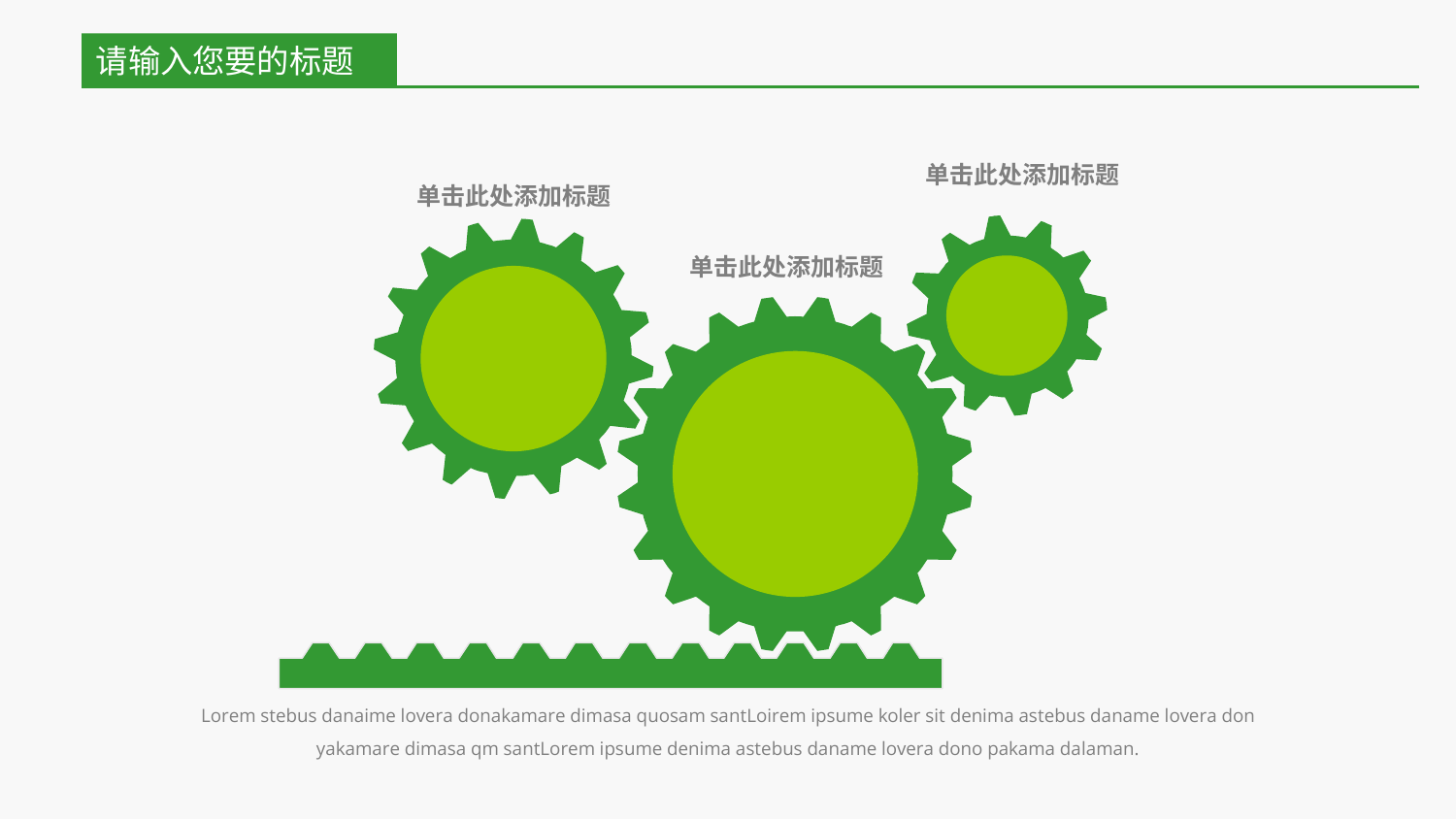

请输入您要的标题
单击此处添加标题
单击此处添加标题

单击此处添加标题

Lorem stebus danaime lovera donakamare dimasa quosam santLoirem ipsume koler sit denima astebus daname lovera don yakamare dimasa qm santLorem ipsume denima astebus daname lovera dono pakama dalaman.